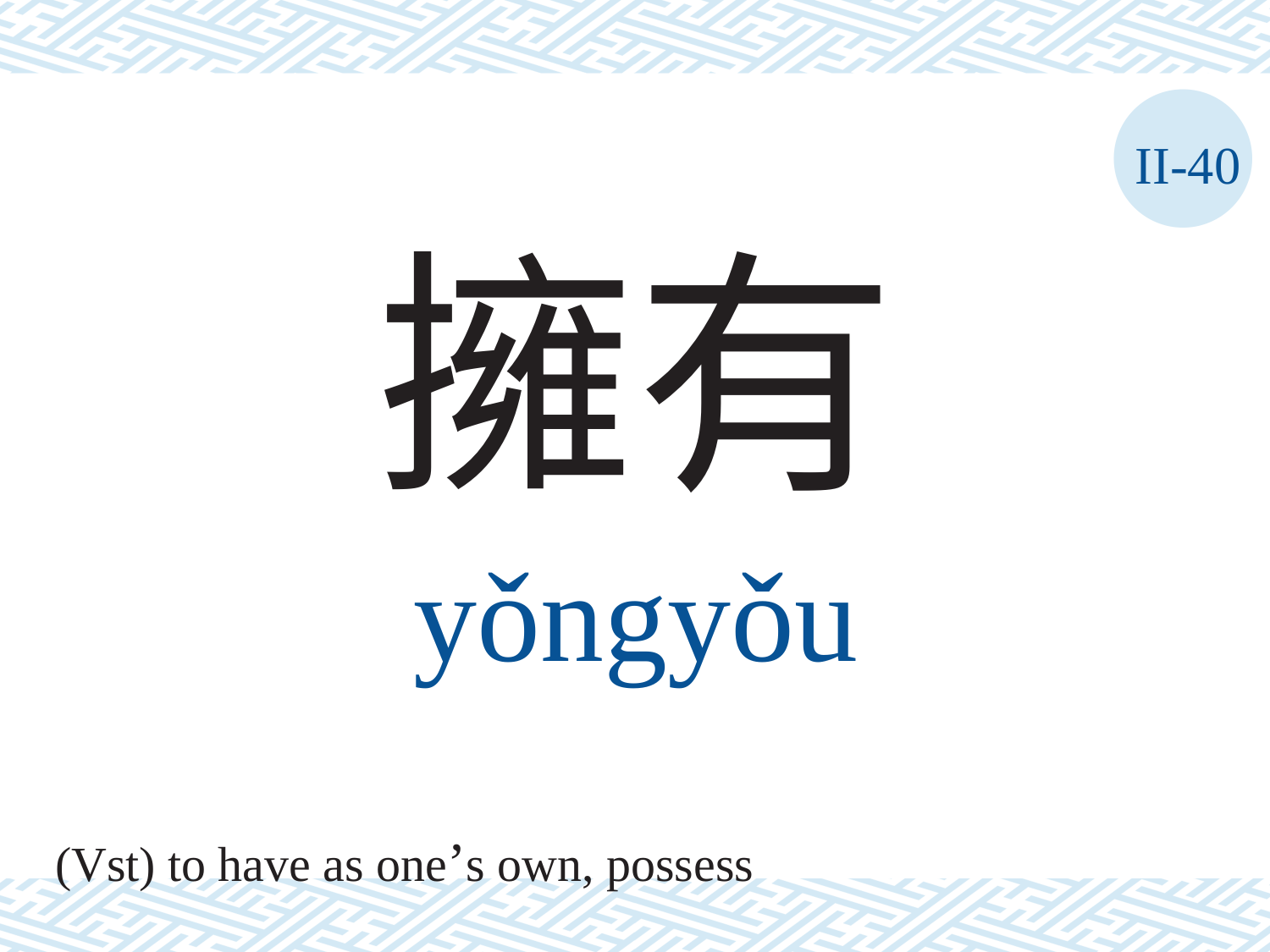

II-40
擁有
yǒngyǒu
(Vst) to have as one’s own, possess